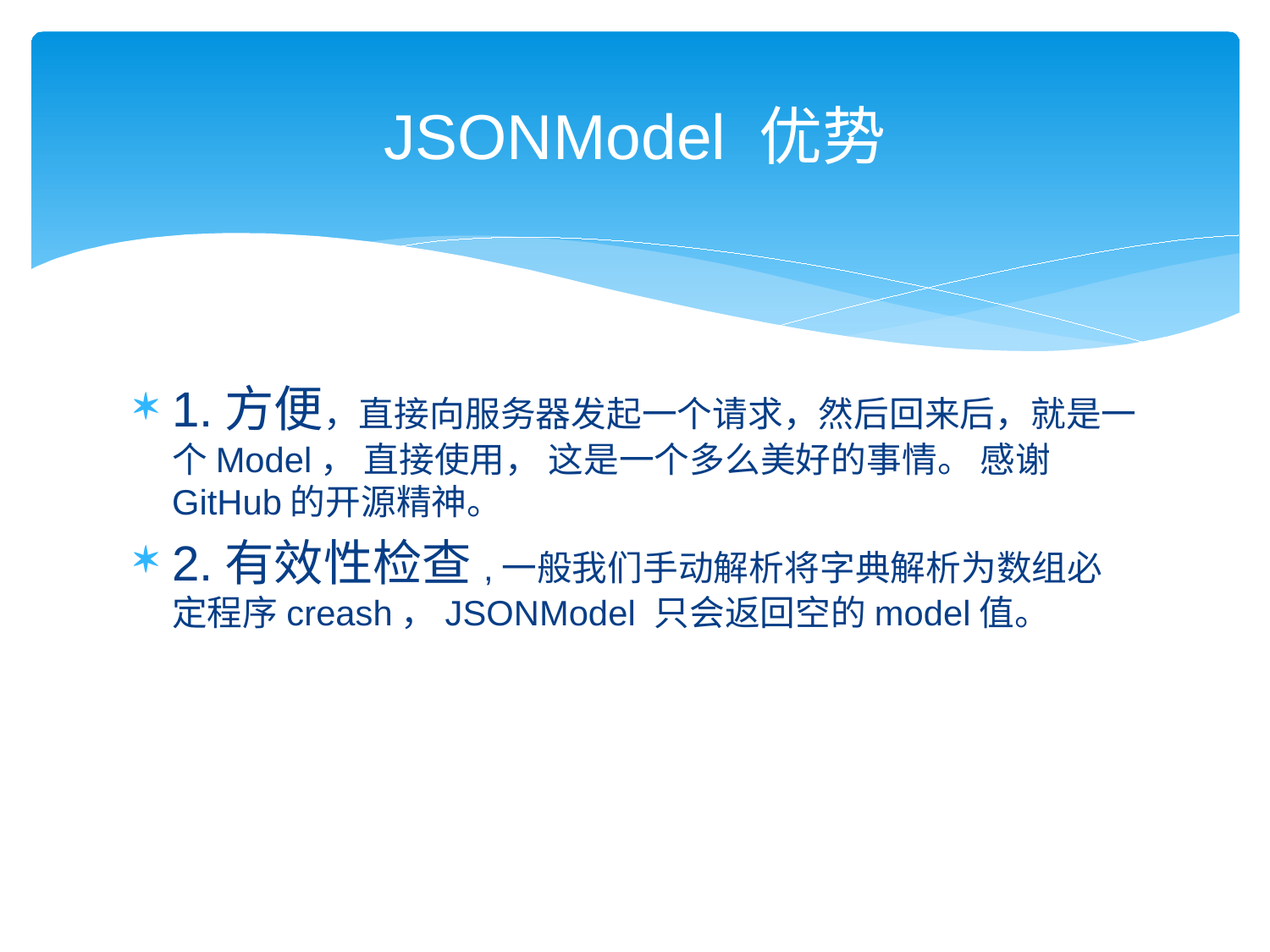

# JSONModel 优势
1.方便，直接向服务器发起一个请求，然后回来后，就是一个Model， 直接使用， 这是一个多么美好的事情。 感谢GitHub的开源精神。
2.有效性检查,一般我们手动解析将字典解析为数组必定程序creash，JSONModel 只会返回空的model值。